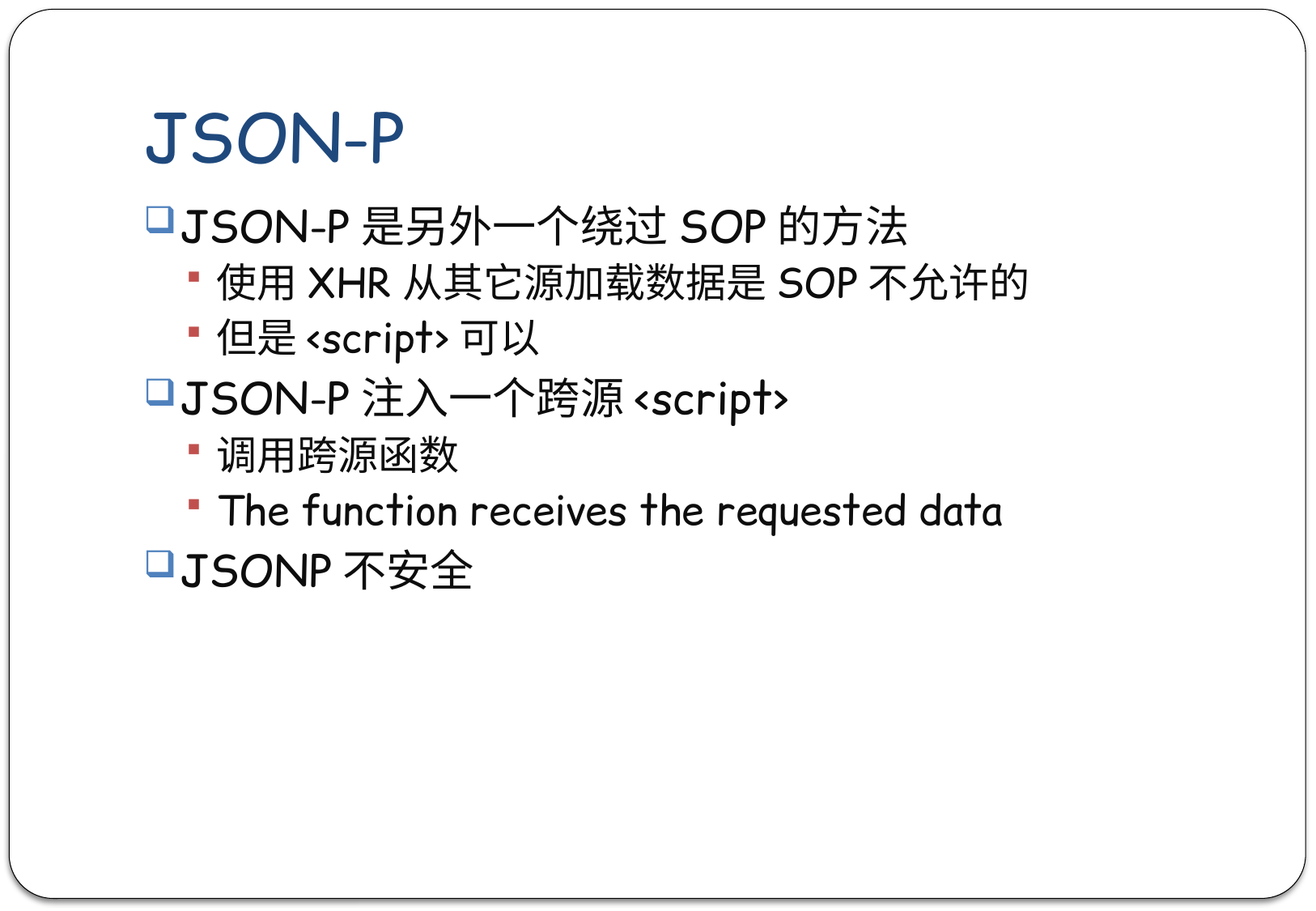

# JSON-P
JSON-P是另外一个绕过SOP的方法
使用XHR从其它源加载数据是SOP不允许的
但是<script>可以
JSON-P注入一个跨源<script>
调用跨源函数
The function receives the requested data
JSONP不安全